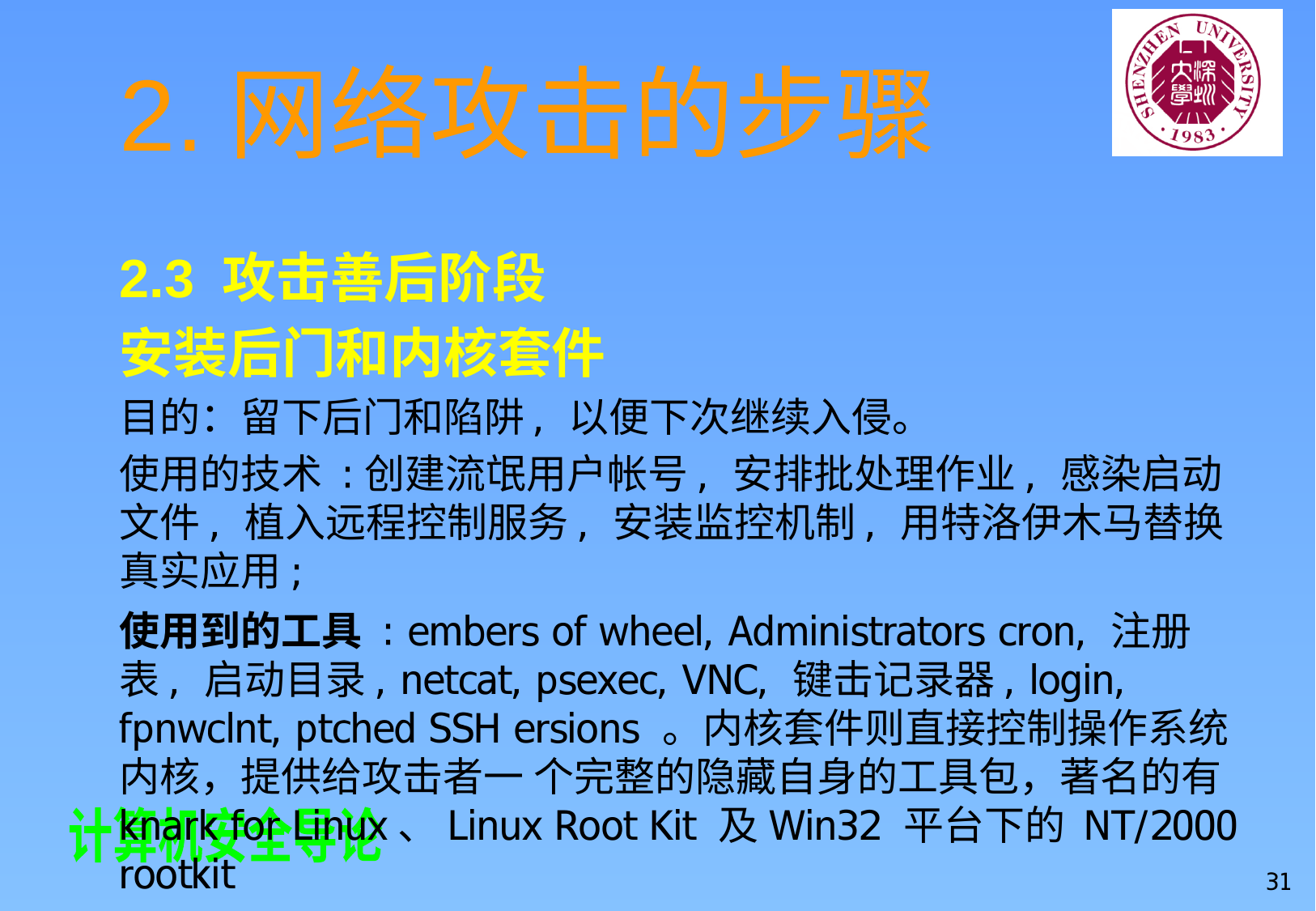

# 2.网络攻击的步骤
2.3 攻击善后阶段
安装后门和内核套件
目的：留下后门和陷阱, 以便下次继续入侵。
使用的技术 :创建流氓用户帐号, 安排批处理作业, 感染启动文件, 植入远程控制服务, 安装监控机制, 用特洛伊木马替换真实应用;
使用到的工具 : embers of wheel, Administrators cron, 注册表, 启动目录, netcat, psexec, VNC, 键击记录器, login, fpnwclnt, ptched SSH ersions 。内核套件则直接控制操作系统内核，提供给攻击者一 个完整的隐藏自身的工具包，著名的有 knark for Linux、Linux Root Kit 及Win32 平台下的 NT/2000 rootkit

31